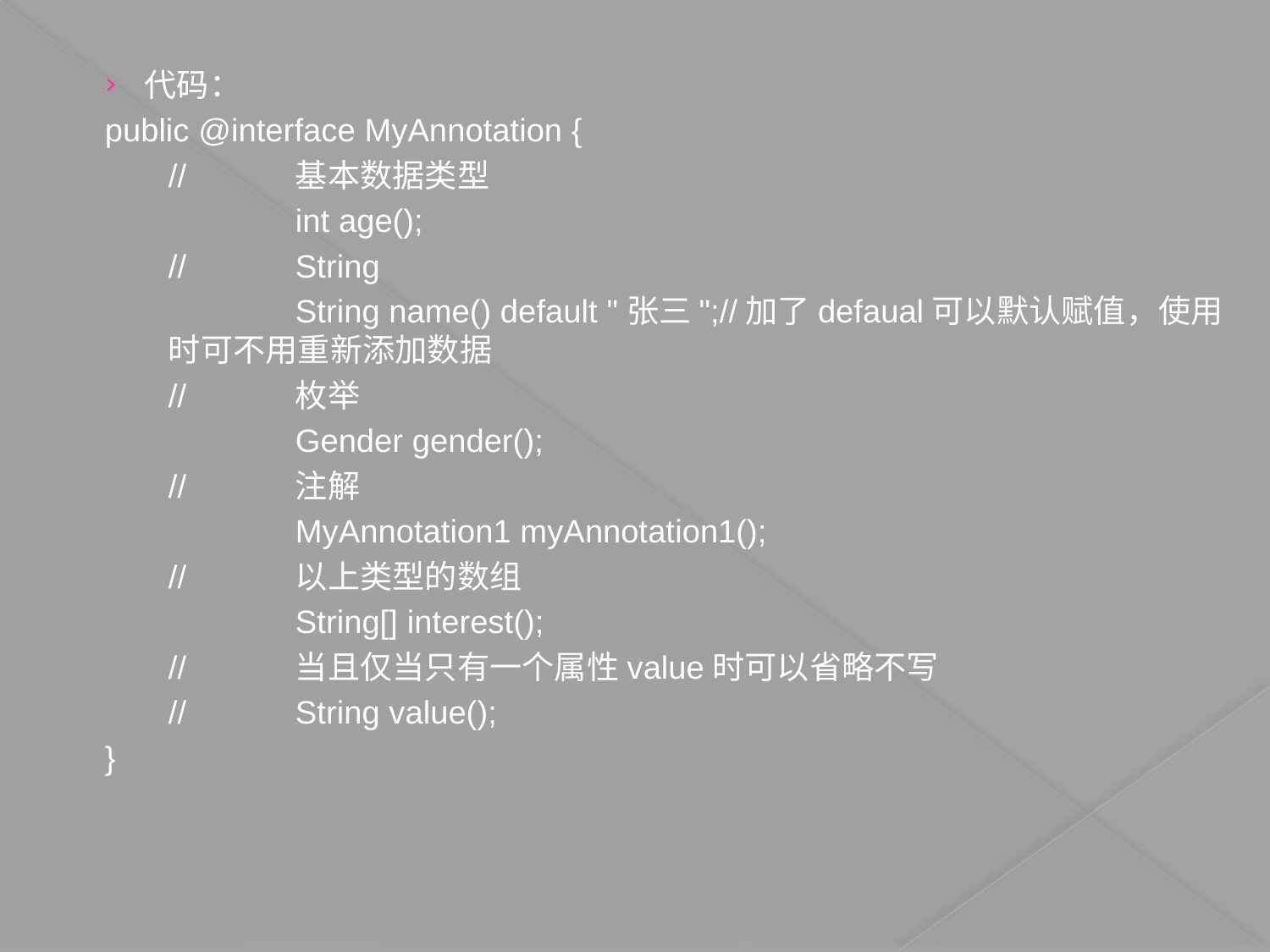

代码：
public @interface MyAnnotation {
//	基本数据类型
	int age();
//	String
	String name() default "张三";//加了defaual可以默认赋值，使用时可不用重新添加数据
//	枚举
	Gender gender();
//	注解
	MyAnnotation1 myAnnotation1();
//	以上类型的数组
	String[] interest();
//	当且仅当只有一个属性value时可以省略不写
//	String value();
}